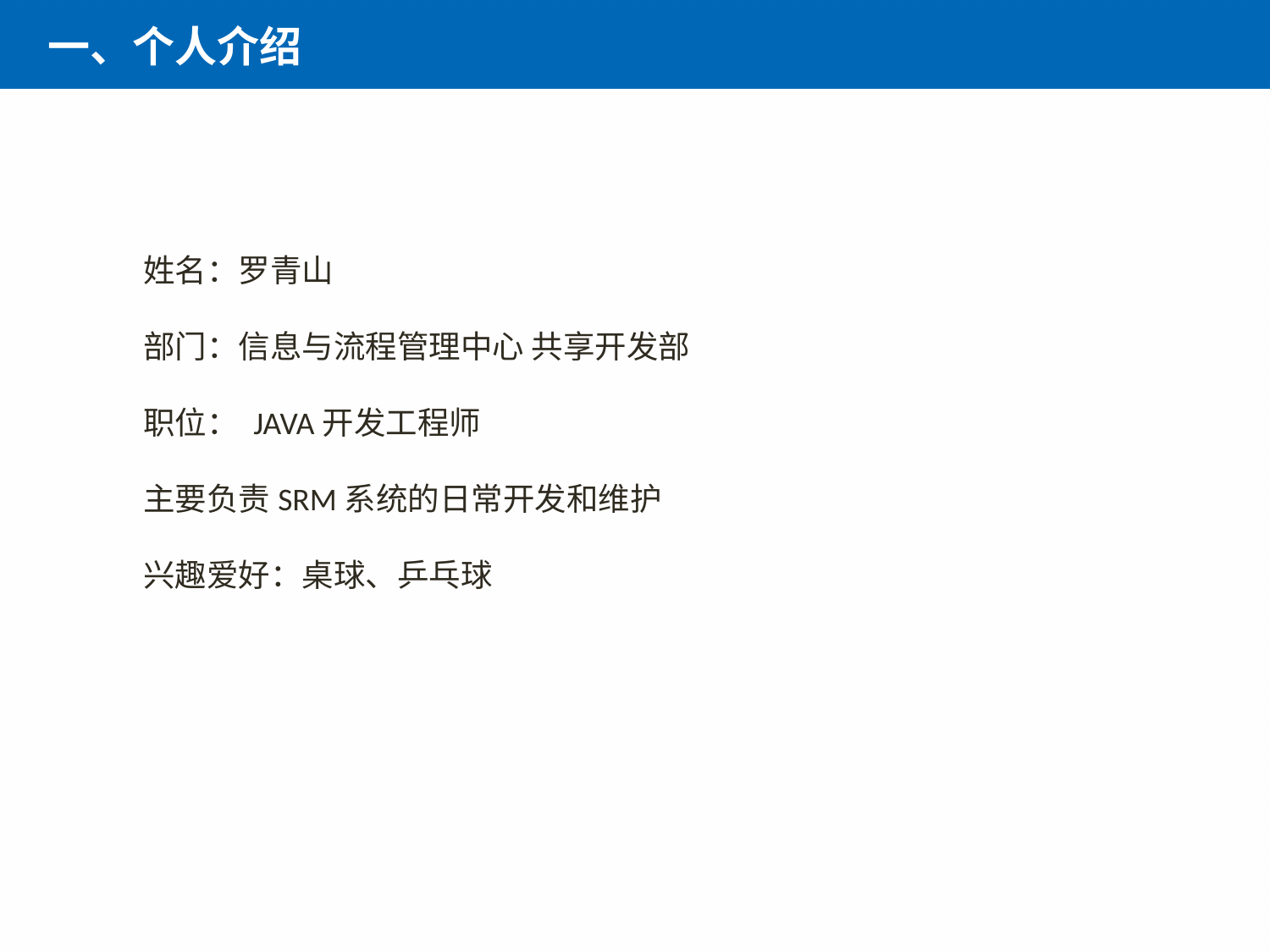

一、个人介绍
姓名：罗青山

部门：信息与流程管理中心 共享开发部

职位： JAVA开发工程师

主要负责SRM系统的日常开发和维护

兴趣爱好：桌球、乒乓球